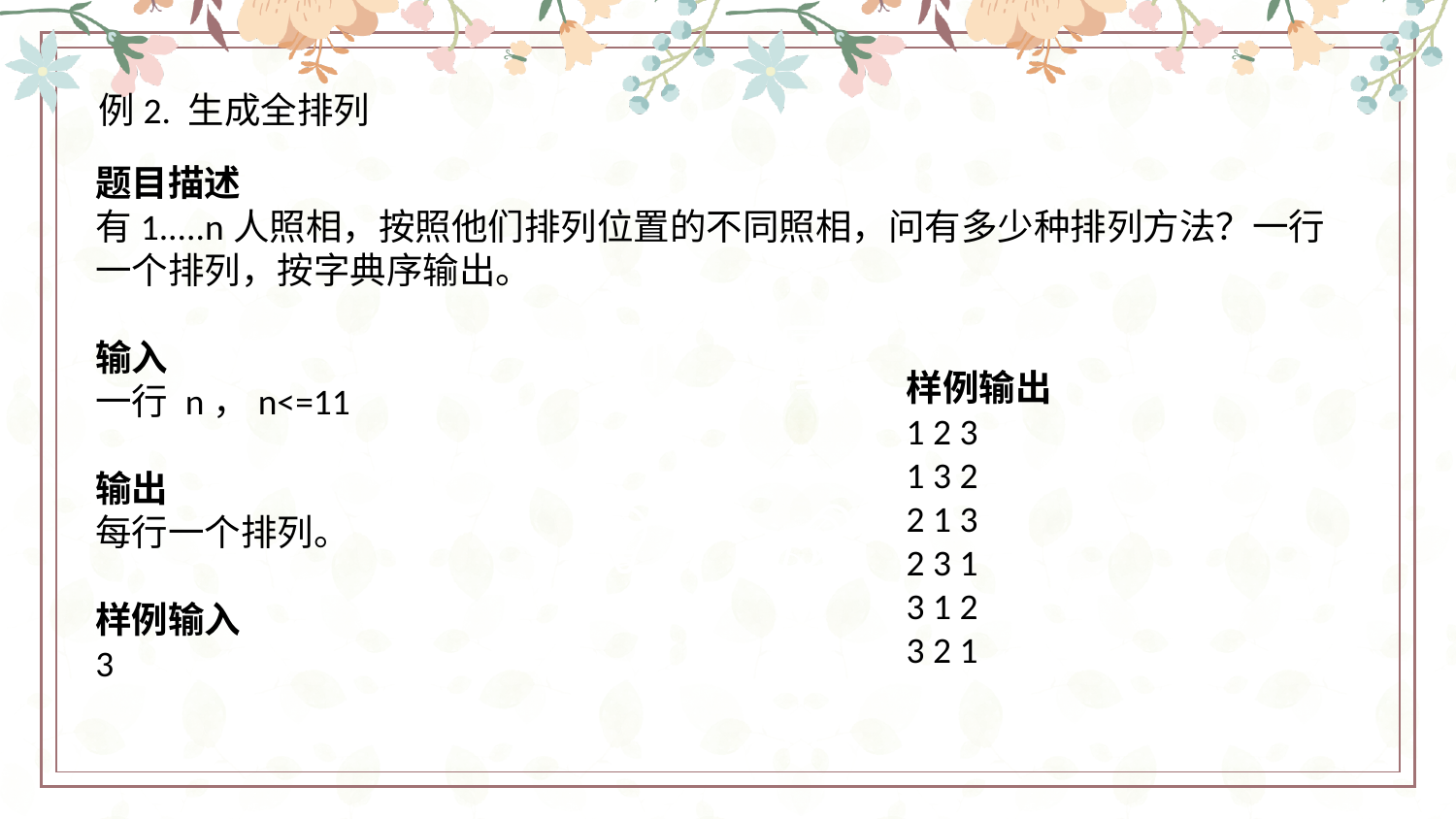

例2. 生成全排列
题目描述
有1.....n人照相，按照他们排列位置的不同照相，问有多少种排列方法？一行一个排列，按字典序输出。

输入
一行 n，n<=11

输出
每行一个排列。

样例输入
3

样例输出
1 2 3
1 3 2
2 1 3
2 3 1
3 1 2
3 2 1